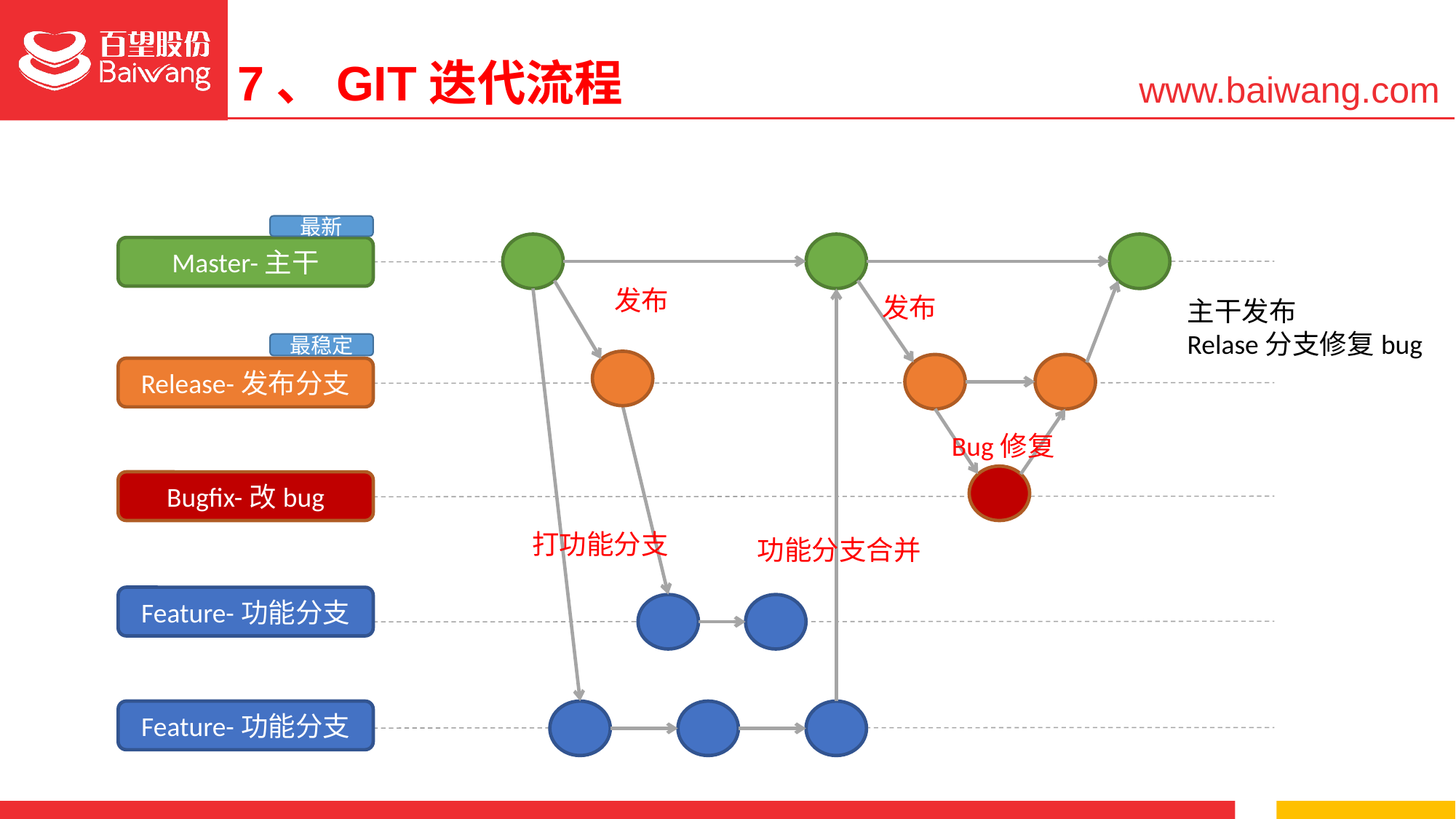

7、GIT迭代流程
最新

Master-主干
发布
发布
主干发布
Relase分支修复bug
最稳定

Release-发布分支
Bug修复

Bugfix-改bug
打功能分支
功能分支合并
Feature-功能分支

Feature-功能分支